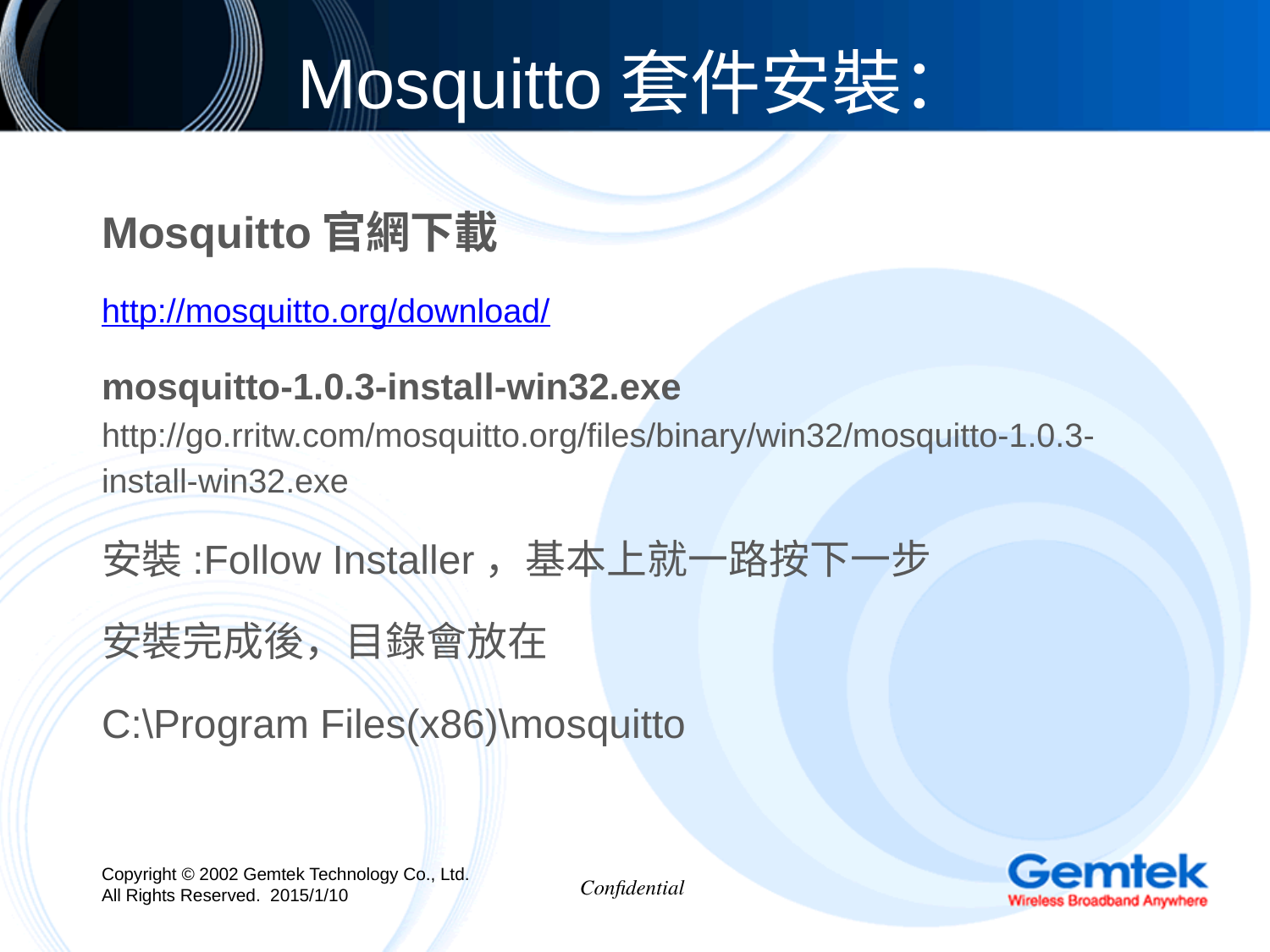

# Mosquitto套件安裝：
Mosquitto官網下載
http://mosquitto.org/download/
mosquitto-1.0.3-install-win32.exe
http://go.rritw.com/mosquitto.org/files/binary/win32/mosquitto-1.0.3-install-win32.exe
安裝:Follow Installer，基本上就一路按下一步
安裝完成後，目錄會放在
C:\Program Files(x86)\mosquitto